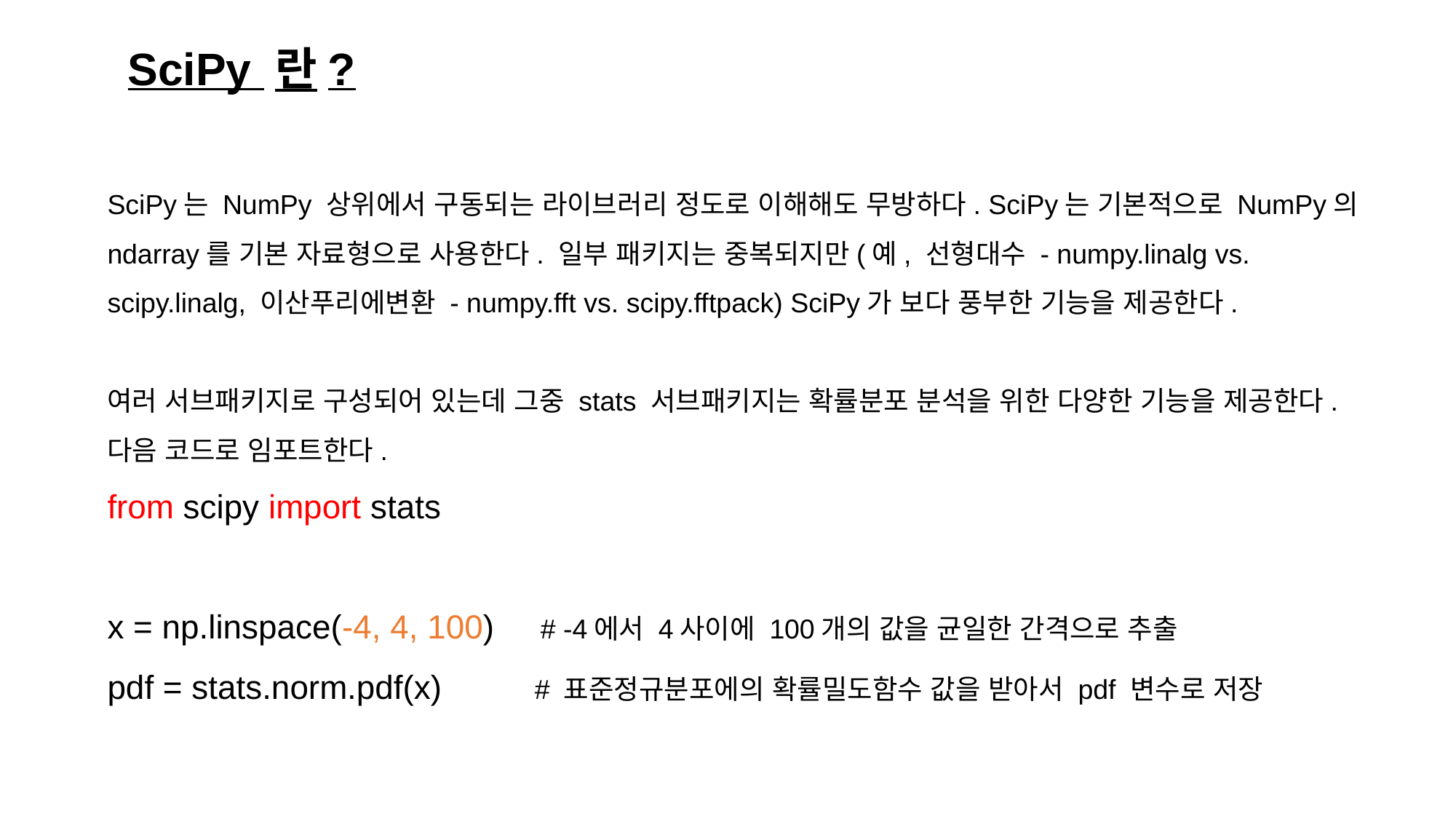

# SciPy 란?
SciPy는 NumPy 상위에서 구동되는 라이브러리 정도로 이해해도 무방하다. SciPy는 기본적으로 NumPy의 ndarray를 기본 자료형으로 사용한다. 일부 패키지는 중복되지만(예, 선형대수 - numpy.linalg vs. scipy.linalg, 이산푸리에변환 - numpy.fft vs. scipy.fftpack) SciPy가 보다 풍부한 기능을 제공한다.

여러 서브패키지로 구성되어 있는데 그중 stats 서브패키지는 확률분포 분석을 위한 다양한 기능을 제공한다. 다음 코드로 임포트한다.
from scipy import stats

x = np.linspace(-4, 4, 100)     # -4에서 4사이에 100개의 값을 균일한 간격으로 추출
pdf = stats.norm.pdf(x)          # 표준정규분포에의 확률밀도함수 값을 받아서 pdf 변수로 저장